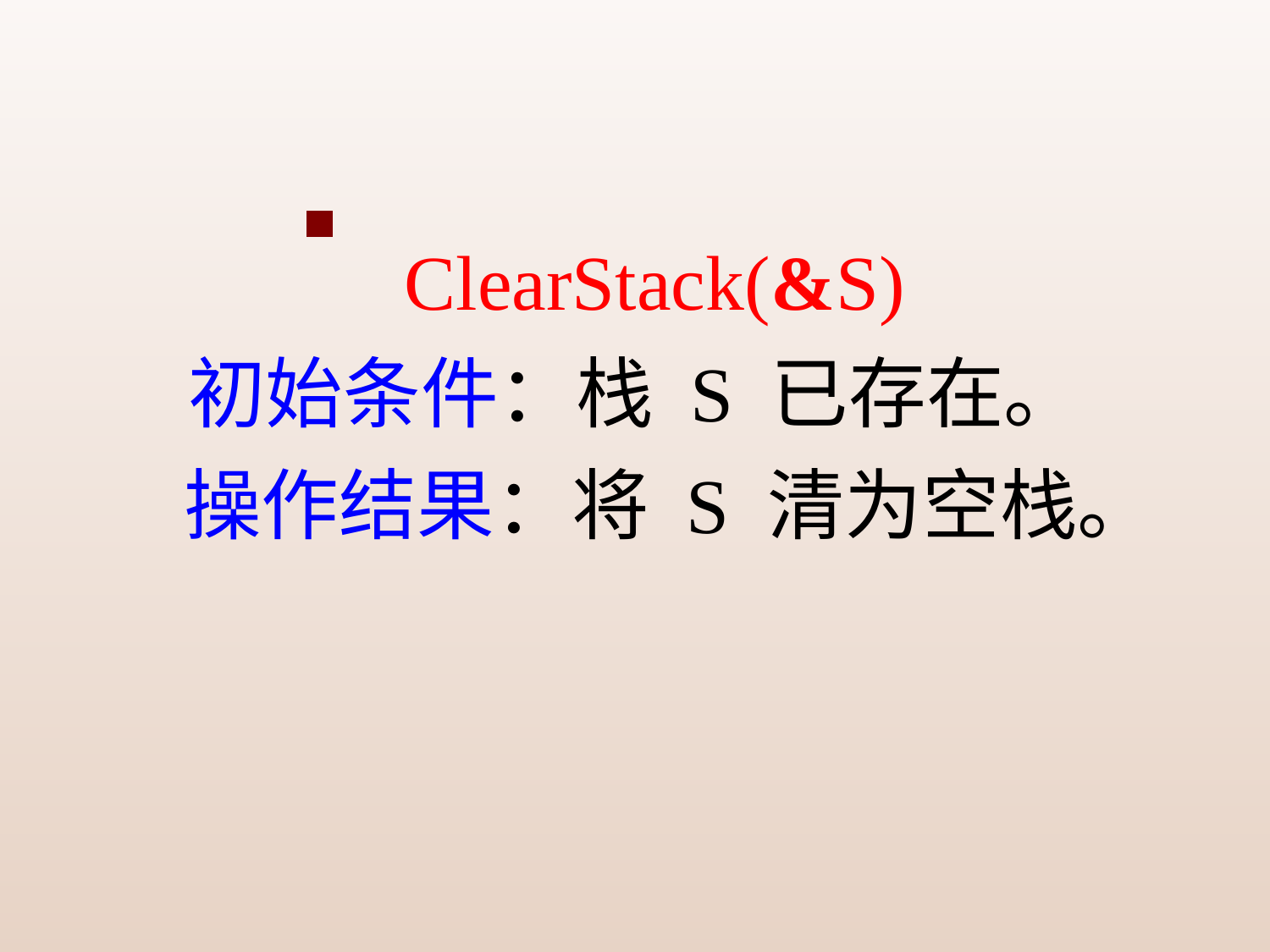

# ClearStack(&S) 初始条件：栈 S 已存在。 操作结果：将 S 清为空栈。